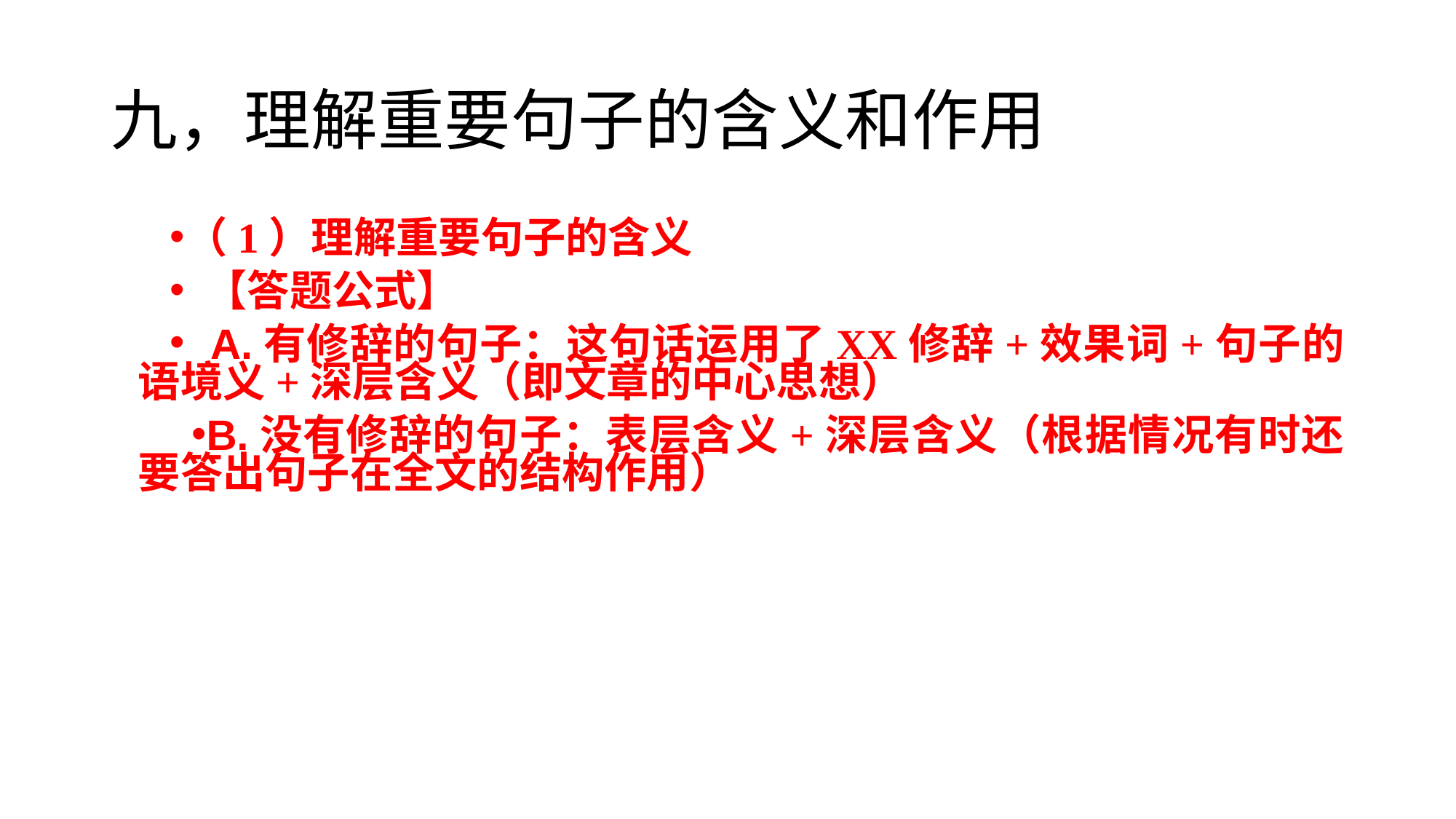

# 九，理解重要句子的含义和作用
（1）理解重要句子的含义
 【答题公式】
  A.有修辞的句子：这句话运用了XX修辞+效果词+句子的语境义+深层含义（即文章的中心思想）
B.没有修辞的句子：表层含义+深层含义（根据情况有时还要答出句子在全文的结构作用）